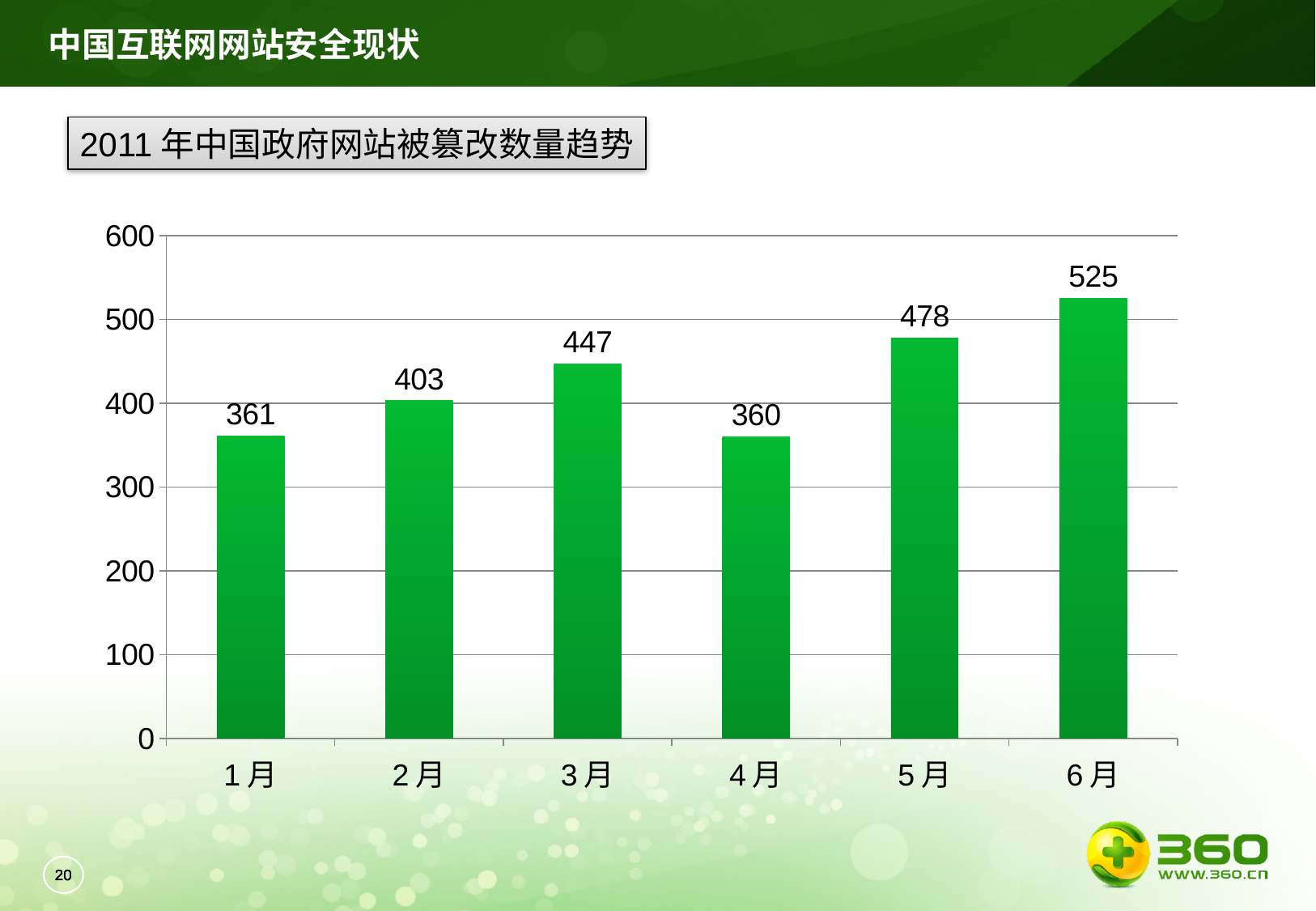

中国互联网网站安全现状
2011年中国政府网站被篡改数量趋势

### Chart

| Category | 趋势 |
|---|---|
| 1月 | 361.0 |
| 2月 | 403.0 |
| 3月 | 447.0 |
| 4月 | 360.0 |
| 5月 | 478.0 |
| 6月 | 525.0 |
20
20
20
20